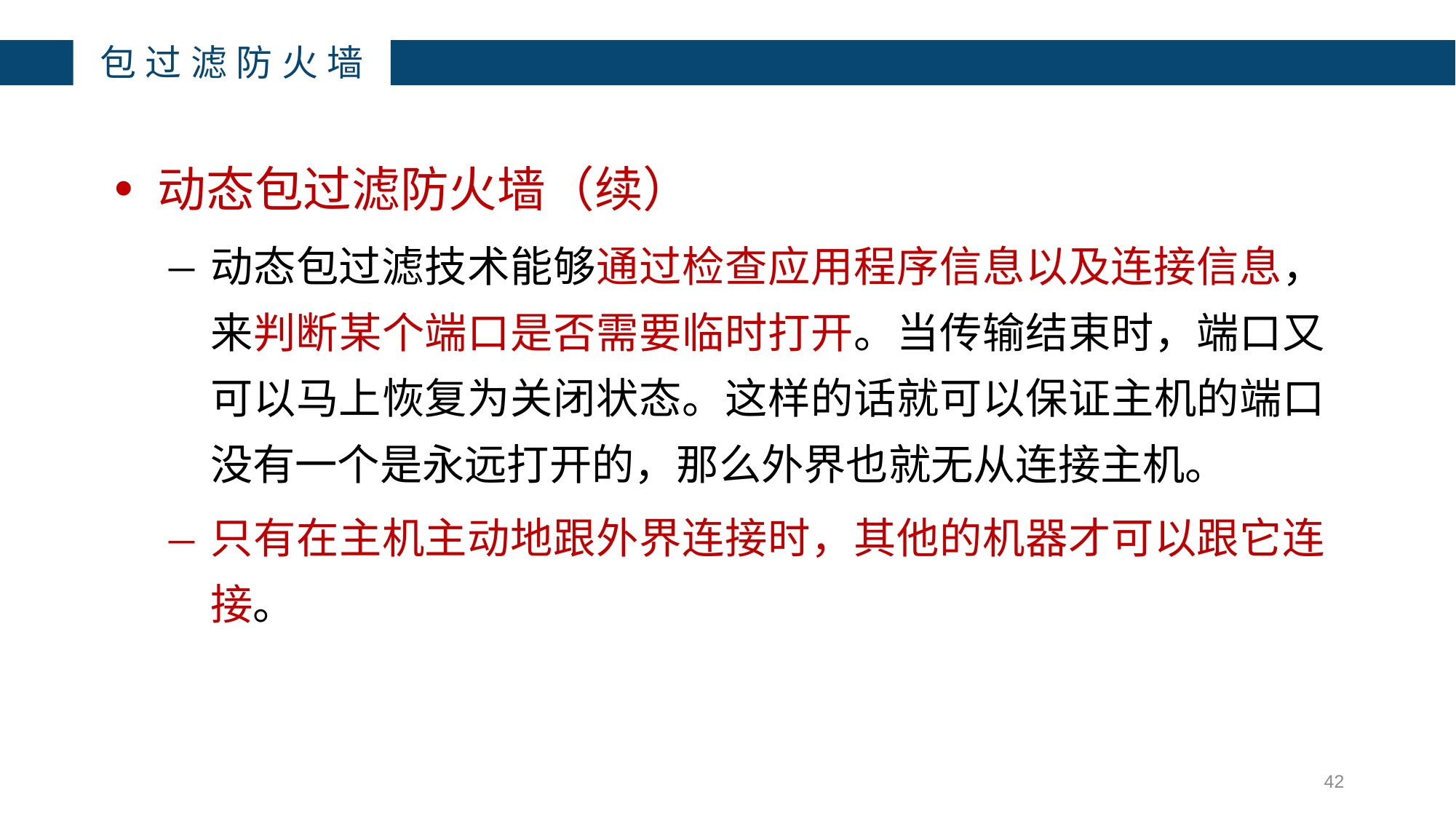

包过滤防火墙

动态包过滤防火墙（续）
动态包过滤技术能够通过检查应用程序信息以及连接信息，来判断某个端口是否需要临时打开。当传输结束时，端口又可以马上恢复为关闭状态。这样的话就可以保证主机的端口没有一个是永远打开的，那么外界也就无从连接主机。
只有在主机主动地跟外界连接时，其他的机器才可以跟它连接。
42